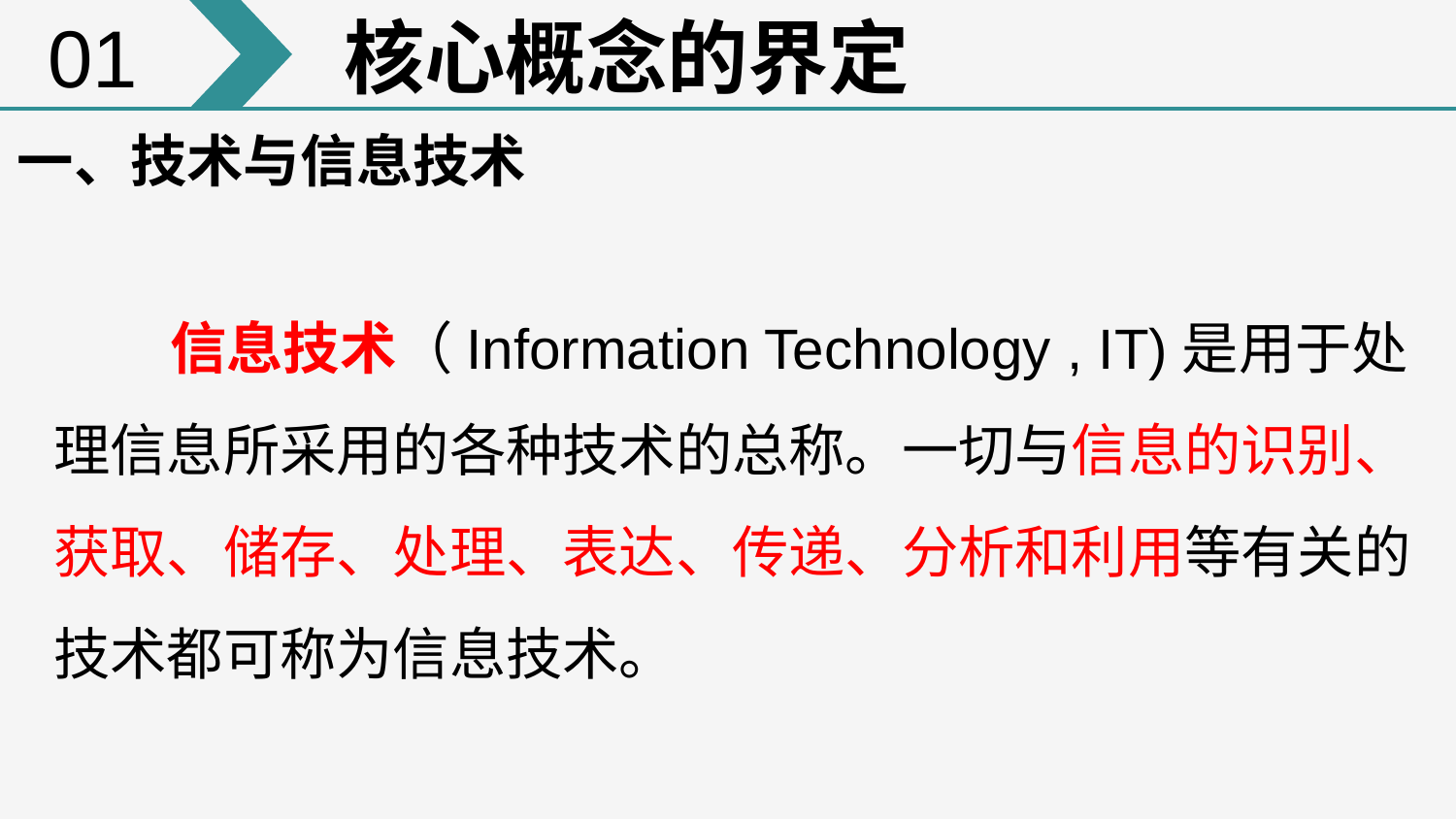

01
 核心概念的界定
一、技术与信息技术
        信息技术（Information Technology , IT)是用于处理信息所采用的各种技术的总称。一切与信息的识别、获取、储存、处理、表达、传递、分析和利用等有关的技术都可称为信息技术。